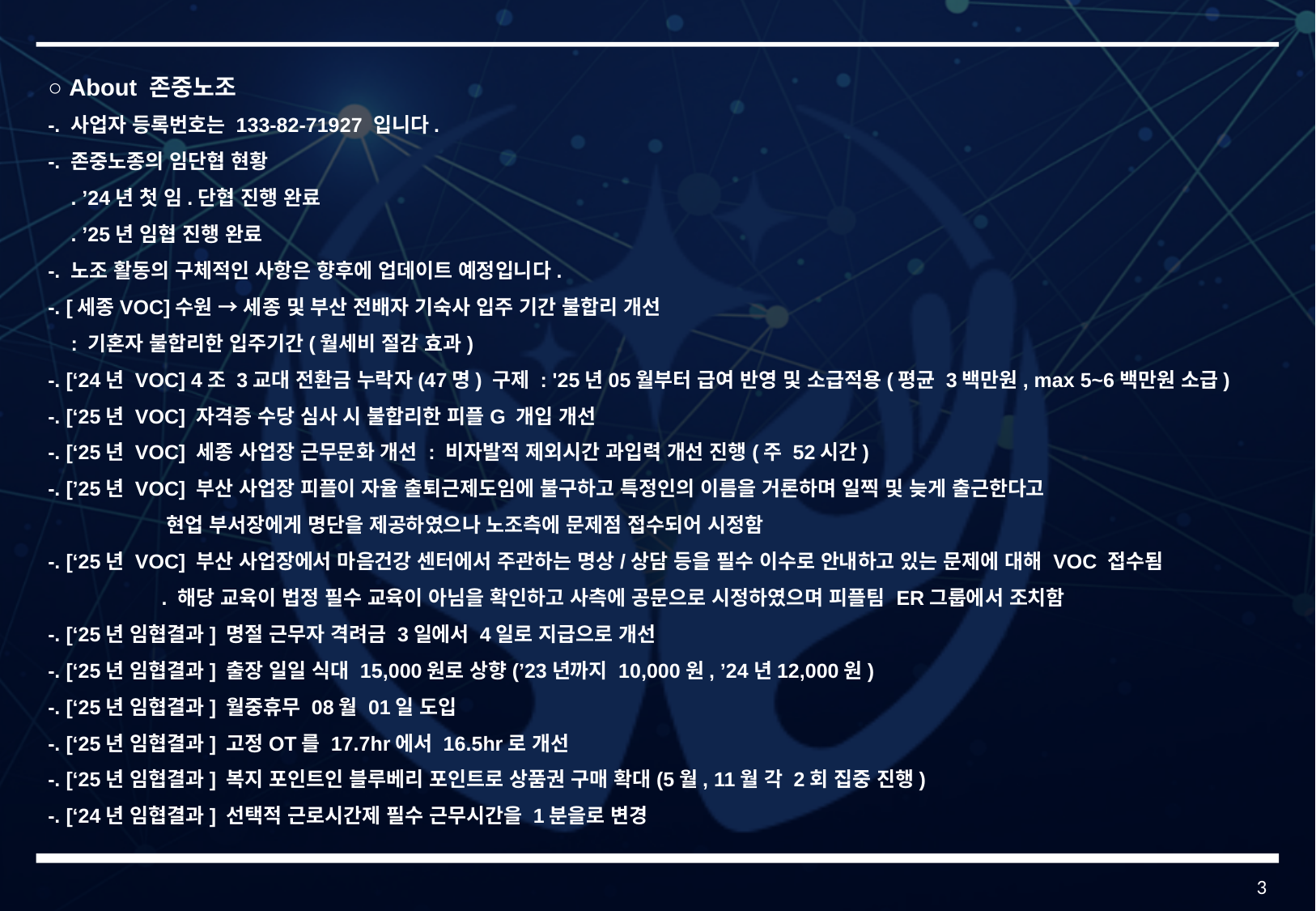

○ About 존중노조
-. 사업자 등록번호는 133-82-71927 입니다.
-. 존중노종의 임단협 현황
    . ’24년 첫 임.단협 진행 완료
    . ’25년 임협 진행 완료
-. 노조 활동의 구체적인 사항은 향후에 업데이트 예정입니다.
-. [세종VOC]수원 → 세종 및 부산 전배자 기숙사 입주 기간 불합리 개선
    : 기혼자 불합리한 입주기간(월세비 절감 효과)
-. [‘24년 VOC] 4조 3교대 전환금 누락자(47명) 구제 : '25년05월부터 급여 반영 및 소급적용(평균 3백만원, max 5~6백만원 소급)
-. [‘25년 VOC] 자격증 수당 심사 시 불합리한 피플G 개입 개선
-. [‘25년 VOC] 세종 사업장 근무문화 개선 : 비자발적 제외시간 과입력 개선 진행(주 52시간)
-. [’25년 VOC] 부산 사업장 피플이 자율 출퇴근제도임에 불구하고 특정인의 이름을 거론하며 일찍 및 늦게 출근한다고
                    현업 부서장에게 명단을 제공하였으나 노조측에 문제점 접수되어 시정함
-. [‘25년 VOC] 부산 사업장에서 마음건강 센터에서 주관하는 명상/상담 등을 필수 이수로 안내하고 있는 문제에 대해 VOC 접수됨
                    . 해당 교육이 법정 필수 교육이 아님을 확인하고 사측에 공문으로 시정하였으며 피플팀 ER그룹에서 조치함
-. [‘25년 임협결과] 명절 근무자 격려금 3일에서 4일로 지급으로 개선
-. [‘25년 임협결과] 출장 일일 식대 15,000원로 상향(’23년까지 10,000원, ’24년12,000원)
-. [‘25년 임협결과] 월중휴무 08월 01일 도입
-. [‘25년 임협결과] 고정OT를 17.7hr에서 16.5hr로 개선
-. [‘25년 임협결과] 복지 포인트인 블루베리 포인트로 상품권 구매 확대(5월, 11월 각 2회 집중 진행)
-. [‘24년 임협결과] 선택적 근로시간제 필수 근무시간을 1분을로 변경

3